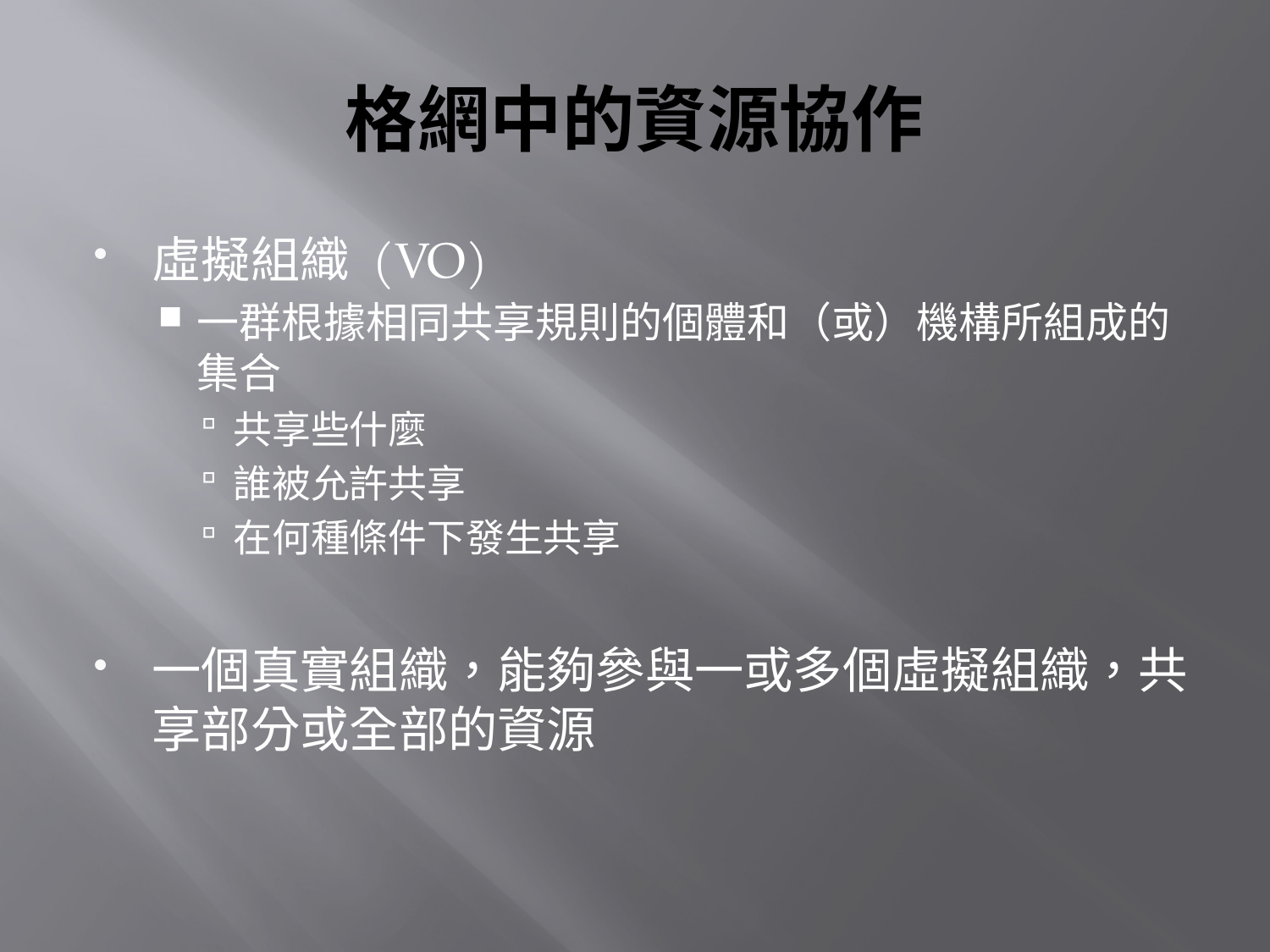

# 格網中的資源協作
虛擬組織 (VO)
一群根據相同共享規則的個體和（或）機構所組成的集合
共享些什麼
誰被允許共享
在何種條件下發生共享

一個真實組織，能夠參與一或多個虛擬組織，共享部分或全部的資源